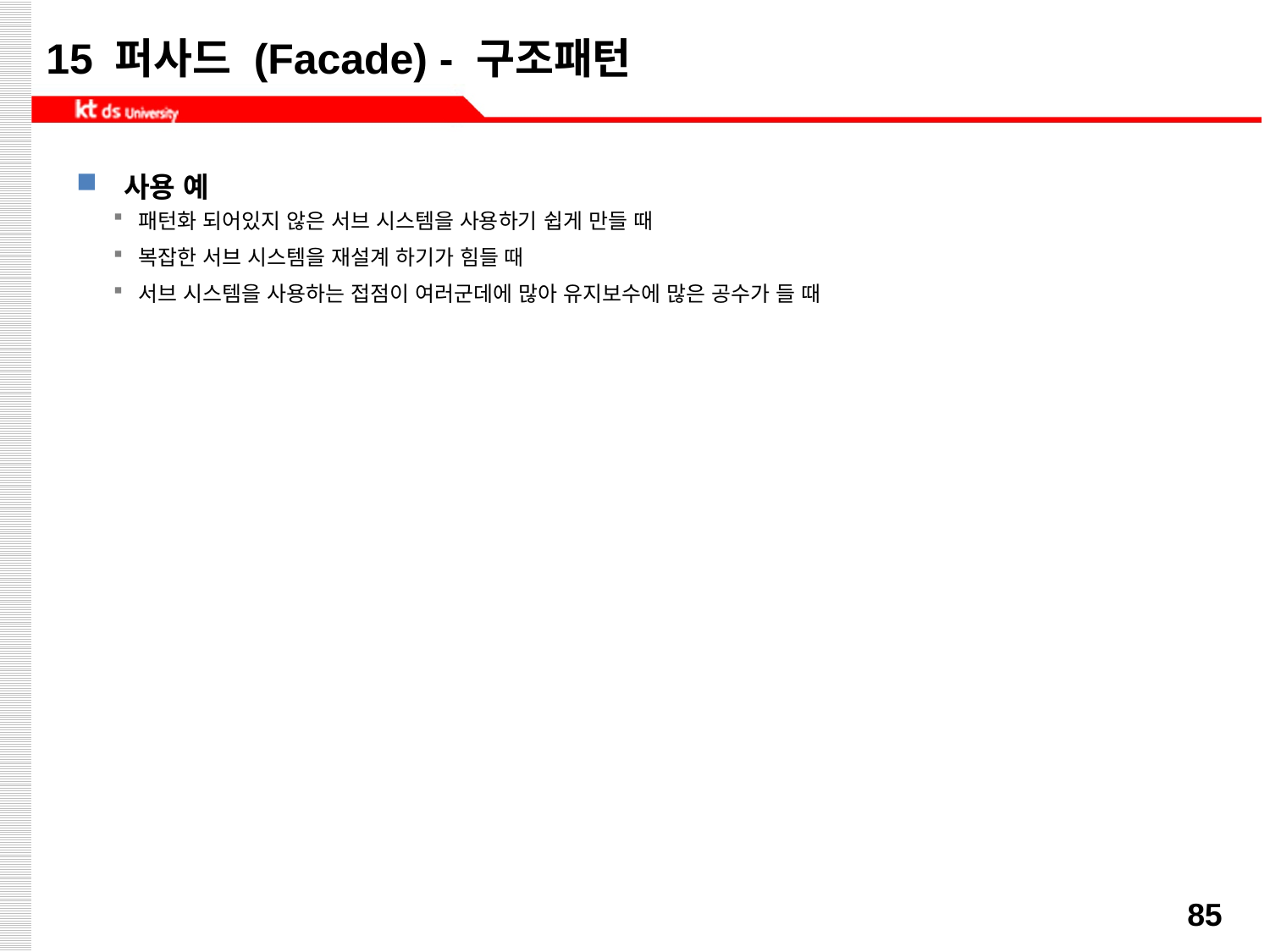

# 15 퍼사드 (Facade) - 구조패턴
사용 예
패턴화 되어있지 않은 서브 시스템을 사용하기 쉽게 만들 때
복잡한 서브 시스템을 재설계 하기가 힘들 때
서브 시스템을 사용하는 접점이 여러군데에 많아 유지보수에 많은 공수가 들 때